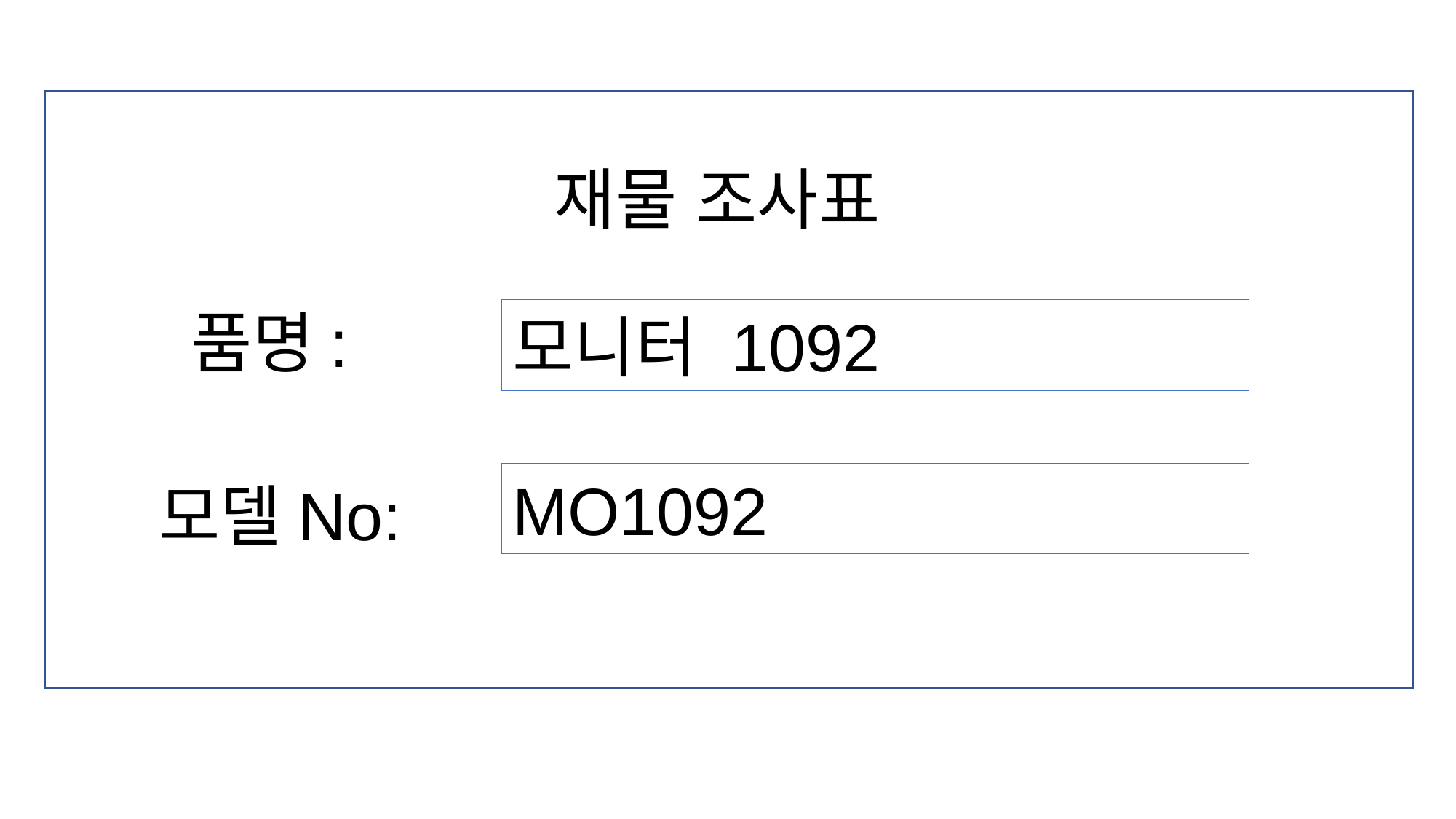

재물 조사표
품명:
모니터 1092
MO1092
모델No: